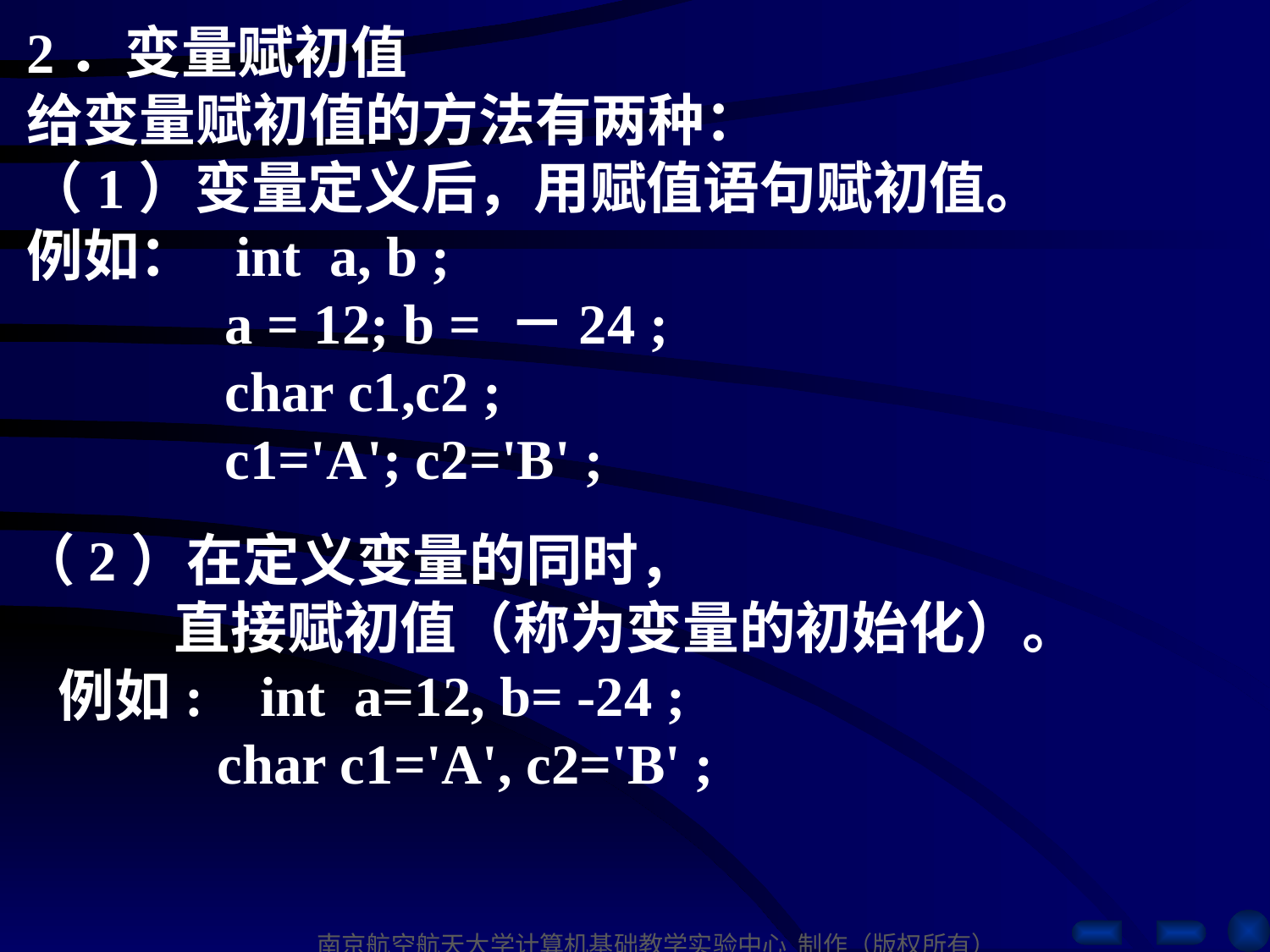

2．变量赋初值
给变量赋初值的方法有两种：
（1）变量定义后，用赋值语句赋初值。
例如：  int  a, b ;
              a = 12; b = －24 ;
              char c1,c2 ;
              c1='A'; c2='B' ;
（2）在定义变量的同时，
           直接赋初值（称为变量的初始化）。
  例如:    int  a=12, b= -24 ;
              char c1='A', c2='B' ;